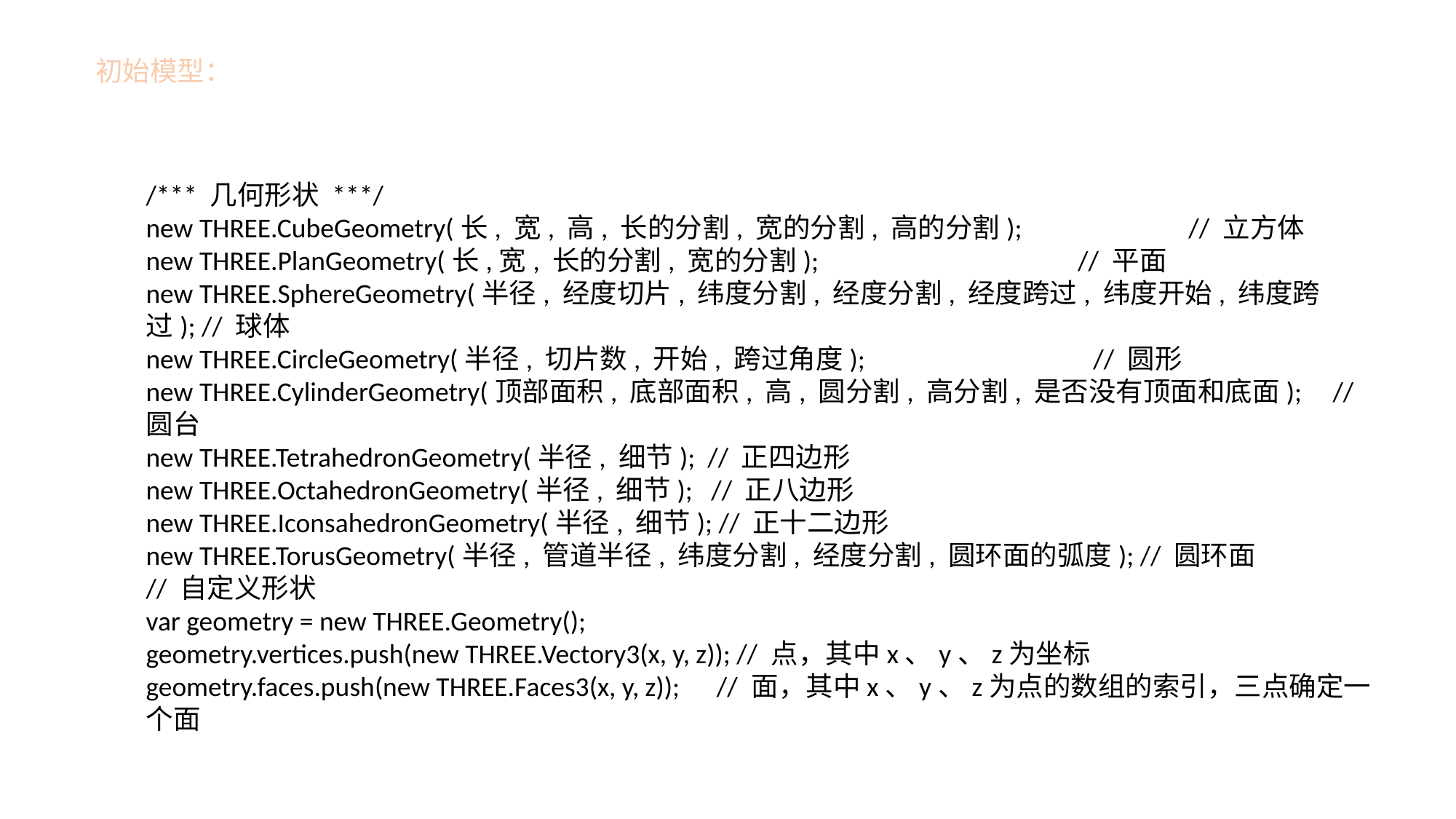

初始模型：
/*** 几何形状 ***/
new THREE.CubeGeometry(长, 宽, 高, 长的分割, 宽的分割, 高的分割);                           // 立方体
new THREE.PlanGeometry(长,宽, 长的分割, 宽的分割);                                          // 平面
new THREE.SphereGeometry(半径, 经度切片, 纬度分割, 经度分割, 经度跨过, 纬度开始, 纬度跨过); // 球体
new THREE.CircleGeometry(半径, 切片数, 开始, 跨过角度);                                     // 圆形
new THREE.CylinderGeometry(顶部面积, 底部面积, 高, 圆分割, 高分割, 是否没有顶面和底面);     // 圆台
new THREE.TetrahedronGeometry(半径, 细节);  // 正四边形
new THREE.OctahedronGeometry(半径, 细节);   // 正八边形
new THREE.IconsahedronGeometry(半径, 细节); // 正十二边形
new THREE.TorusGeometry(半径, 管道半径, 纬度分割, 经度分割, 圆环面的弧度); // 圆环面
// 自定义形状
var geometry = new THREE.Geometry();
geometry.vertices.push(new THREE.Vectory3(x, y, z)); // 点，其中x、y、z为坐标
geometry.faces.push(new THREE.Faces3(x, y, z));      // 面，其中x、y、z为点的数组的索引，三点确定一个面